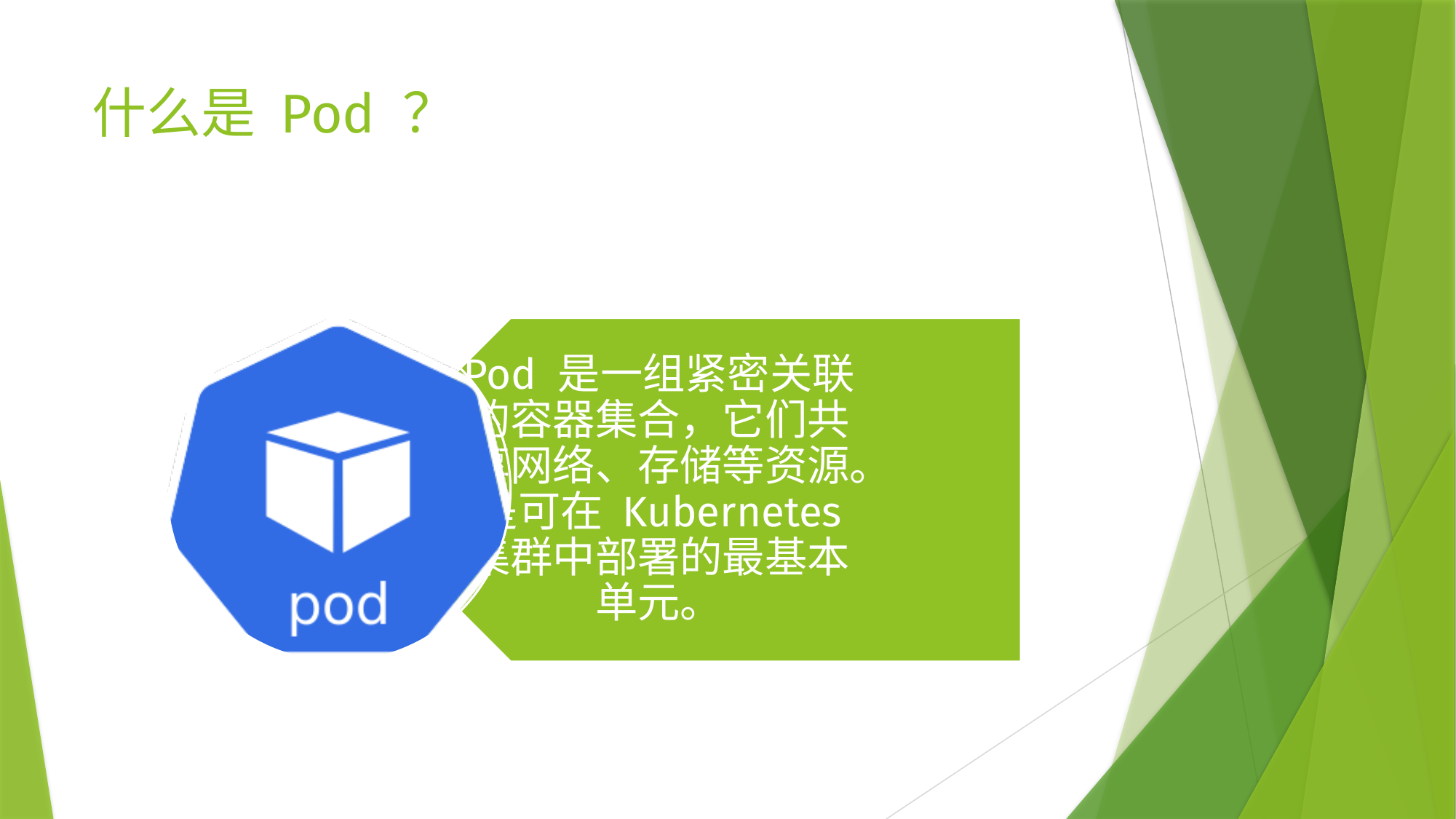

# 什么是 Pod ？
Pod 是一组紧密关联的容器集合，它们共享网络、存储等资源。是可在 Kubernetes 集群中部署的最基本单元。